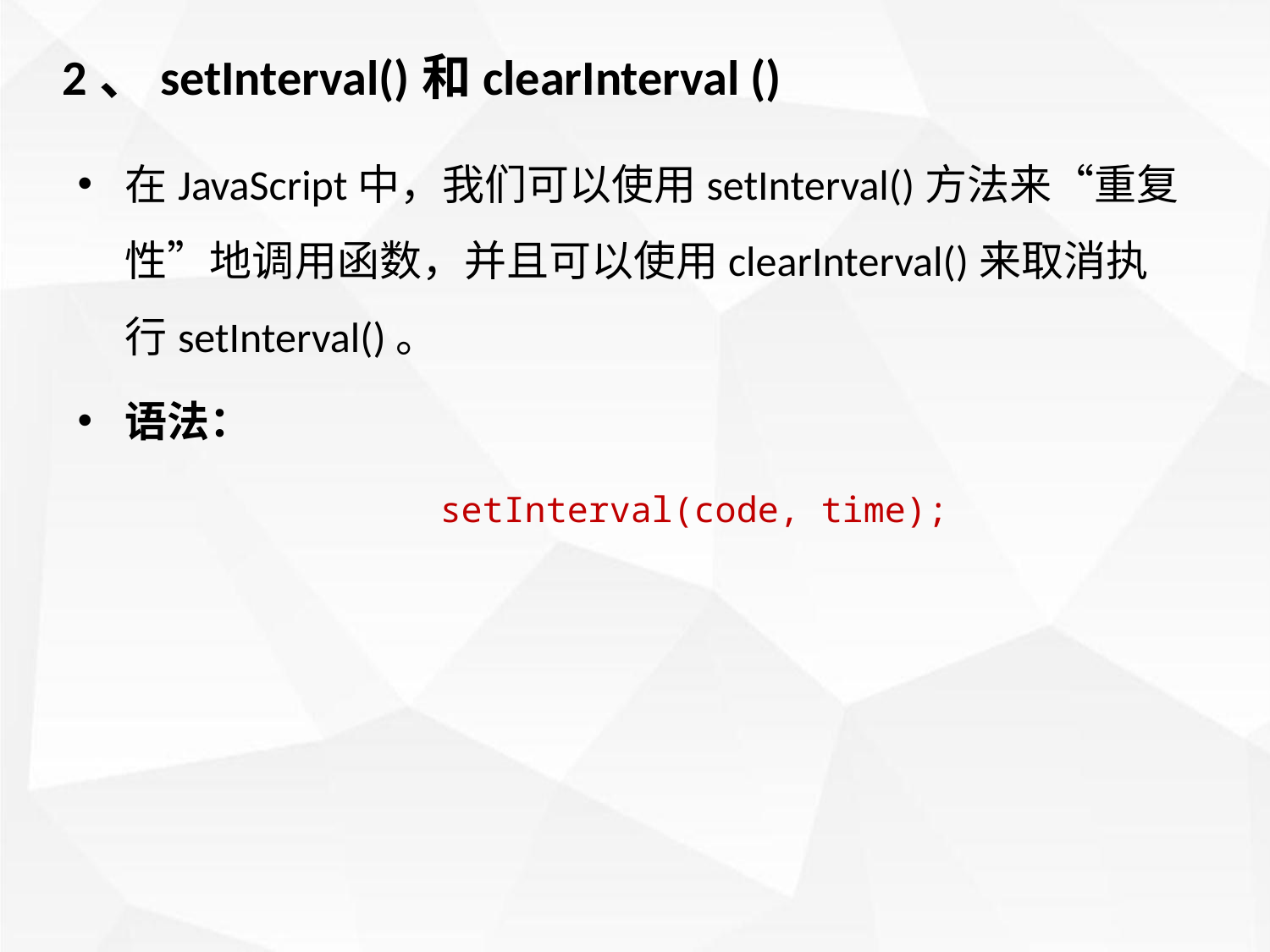

2、setInterval()和clearInterval ()
在JavaScript中，我们可以使用setInterval()方法来“重复性”地调用函数，并且可以使用clearInterval()来取消执行setInterval()。
语法：
setInterval(code, time);